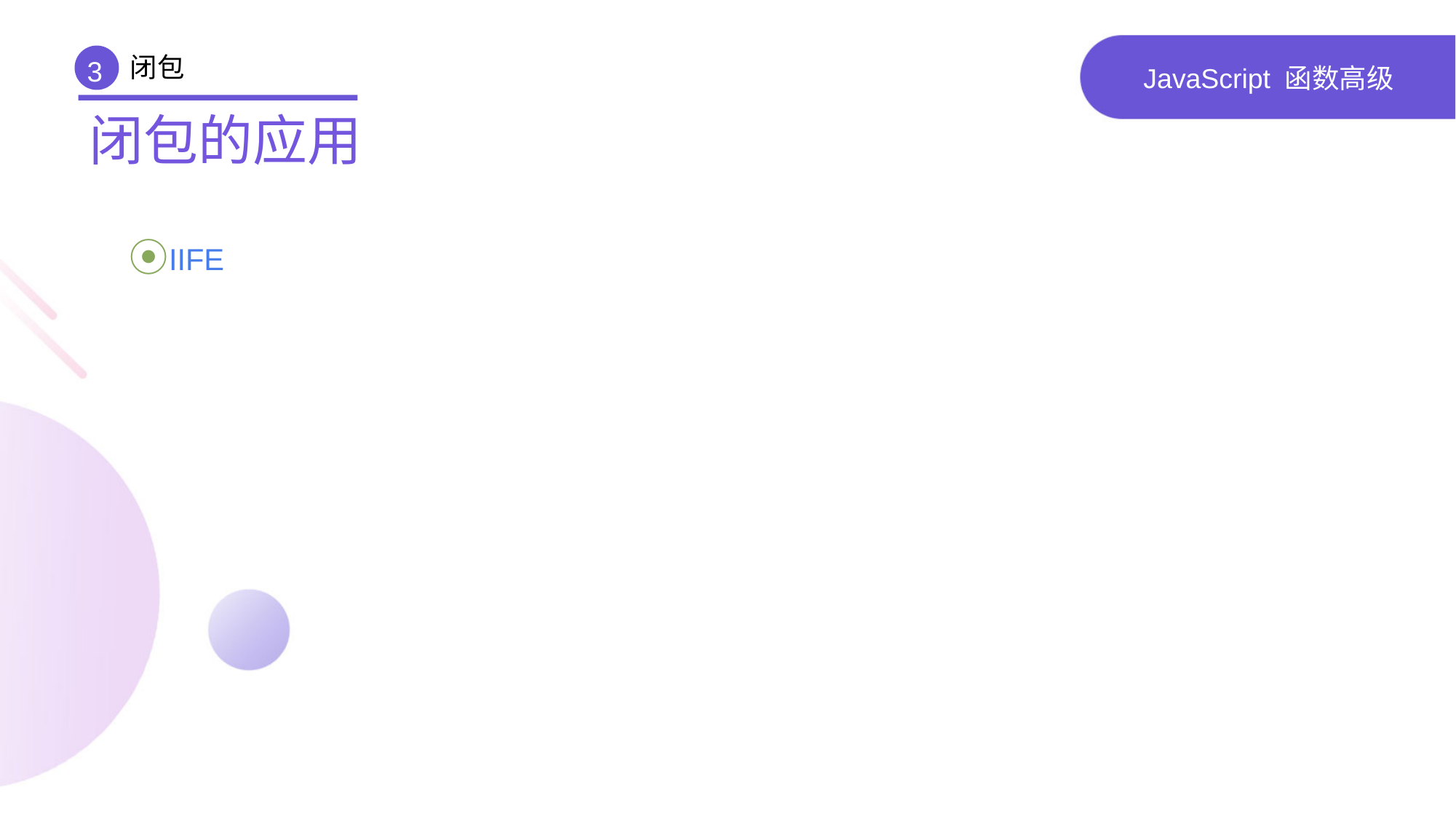

闭包
3
# JavaScript 函数高级
闭包的应用
IIFE